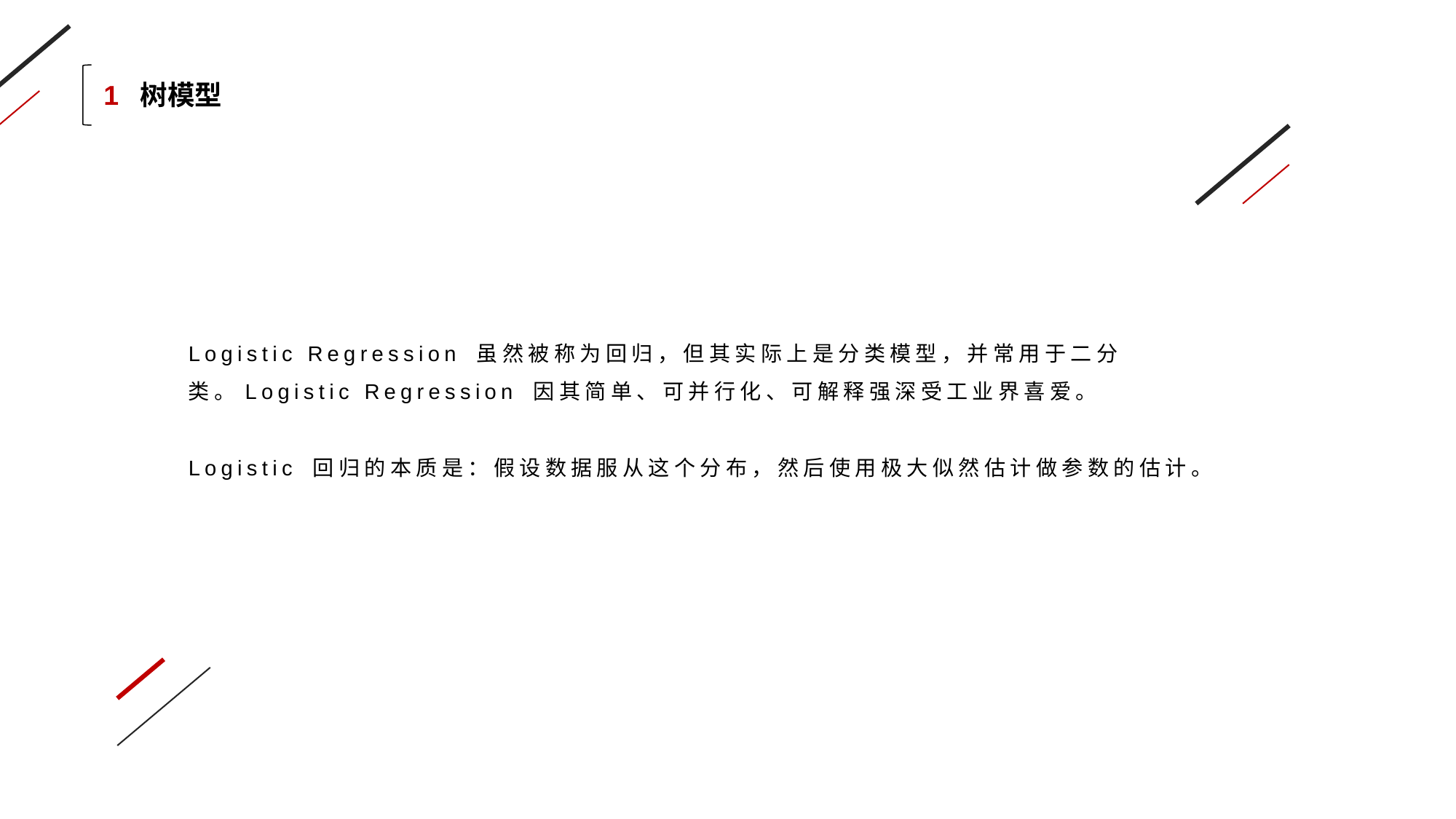

1  树模型
Logistic Regression 虽然被称为回归，但其实际上是分类模型，并常用于二分类。Logistic Regression 因其简单、可并行化、可解释强深受工业界喜爱。
Logistic 回归的本质是：假设数据服从这个分布，然后使用极大似然估计做参数的估计。